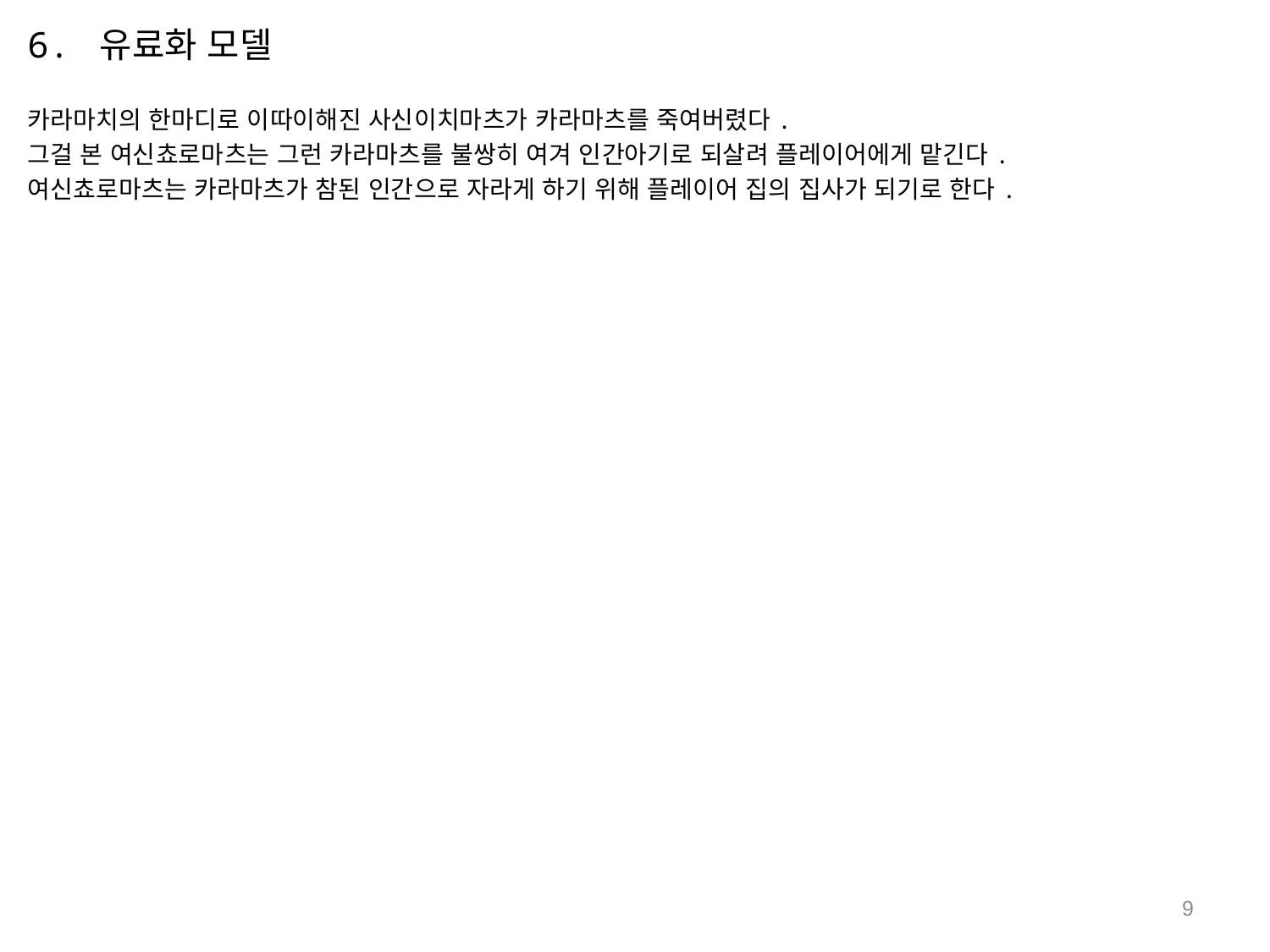

6. 유료화 모델

카라마치의 한마디로 이따이해진 사신이치마츠가 카라마츠를 죽여버렸다.
그걸 본 여신쵸로마츠는 그런 카라마츠를 불쌍히 여겨 인간아기로 되살려 플레이어에게 맡긴다.
여신쵸로마츠는 카라마츠가 참된 인간으로 자라게 하기 위해 플레이어 집의 집사가 되기로 한다.

9